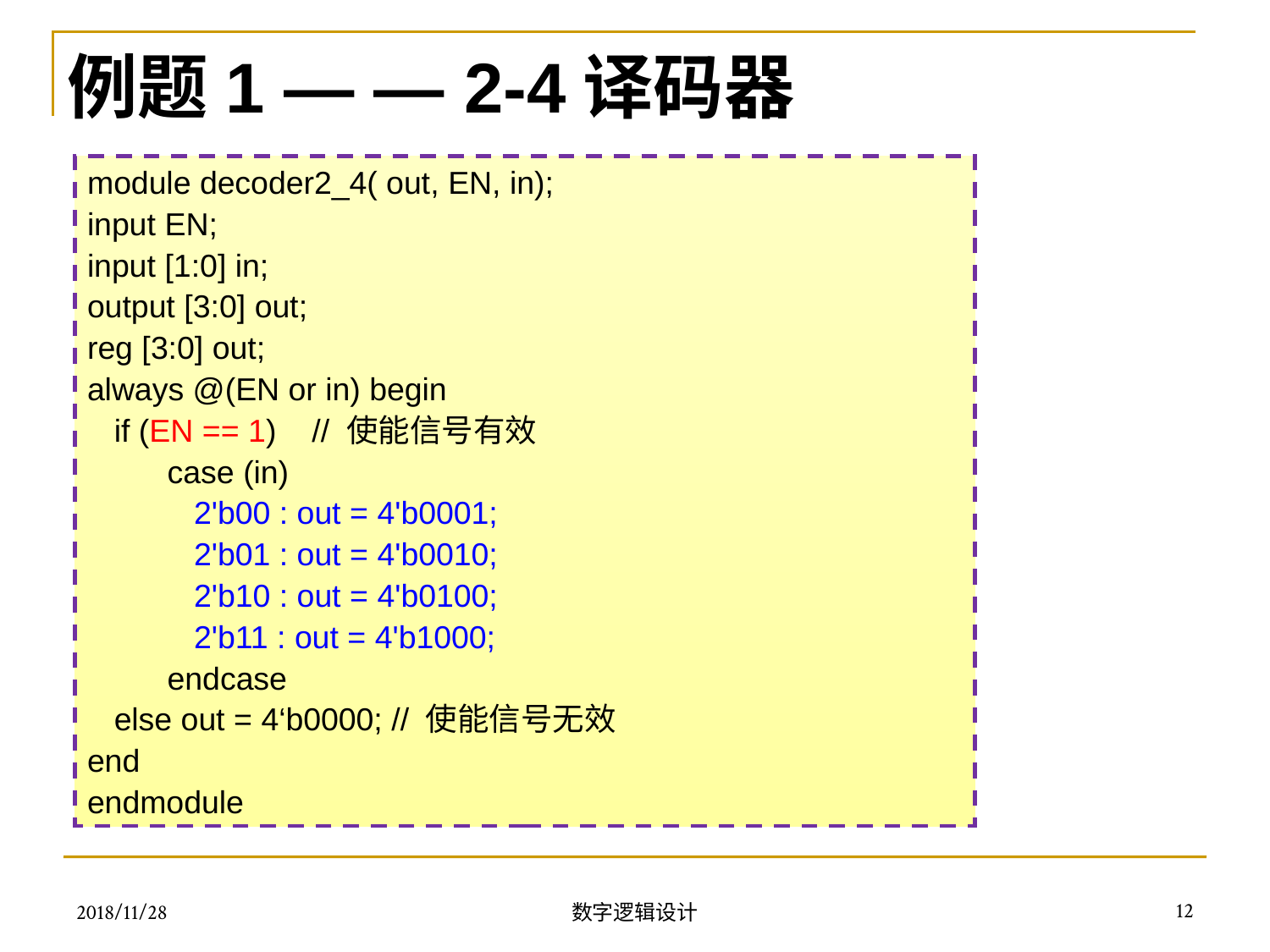

例题1 — — 2-4译码器
module decoder2_4( out, EN, in);
input EN;
input [1:0] in;
output [3:0] out;
reg [3:0] out;
always @(EN or in) begin
   if (EN == 1)    // 使能信号有效
         case (in)
            2'b00 : out = 4'b0001;
            2'b01 : out = 4'b0010;
            2'b10 : out = 4'b0100;
            2'b11 : out = 4'b1000;
         endcase
   else out = 4‘b0000; // 使能信号无效
end
endmodule
2018/11/28
12
数字逻辑设计